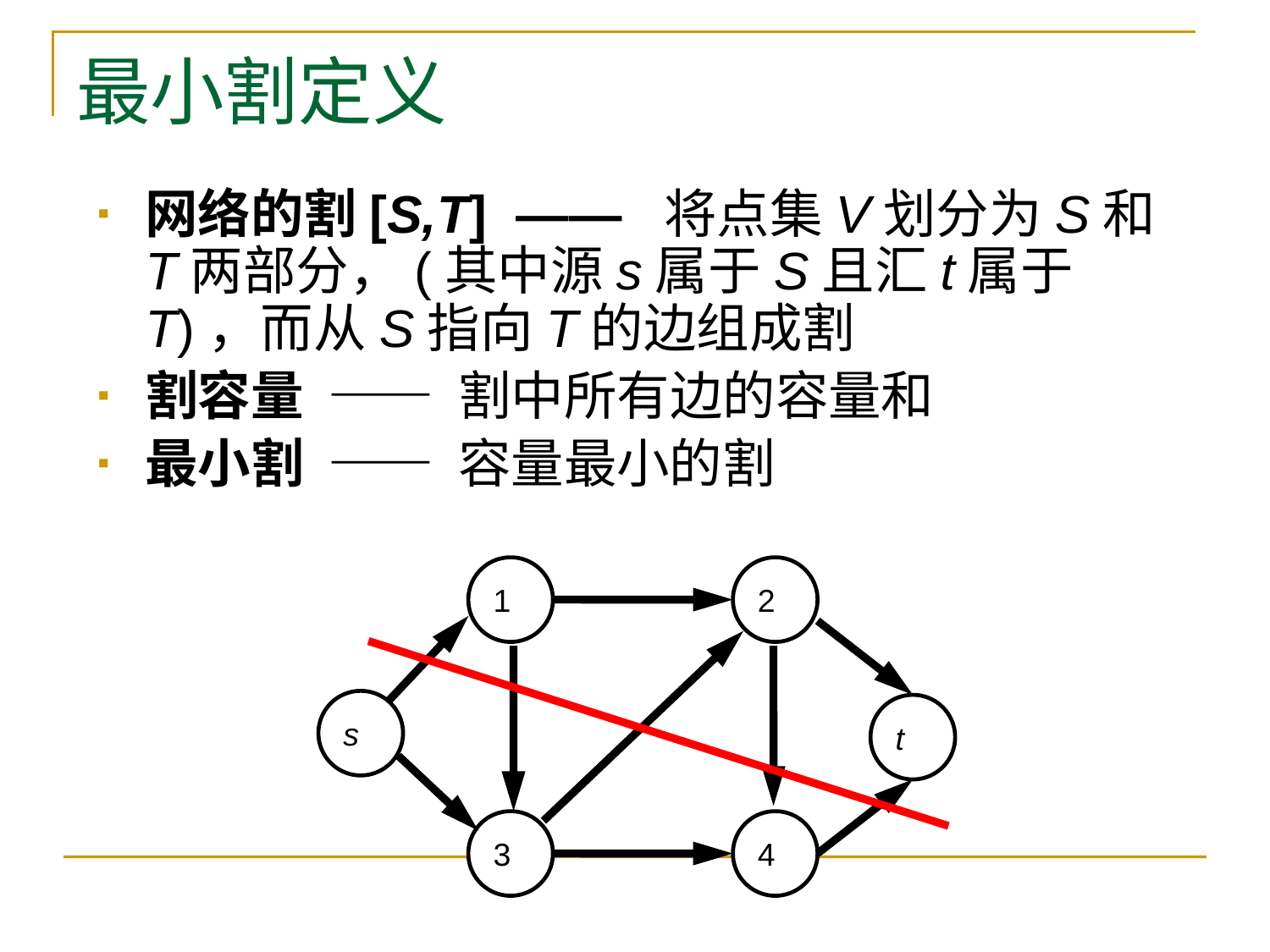

# 最小割定义
网络的割[S,T]  ——  将点集V划分为S和T两部分，(其中源s属于S且汇t属于T)，而从S指向T的边组成割
割容量  ——  割中所有边的容量和
最小割  ——  容量最小的割

1
2

s
t

3
4